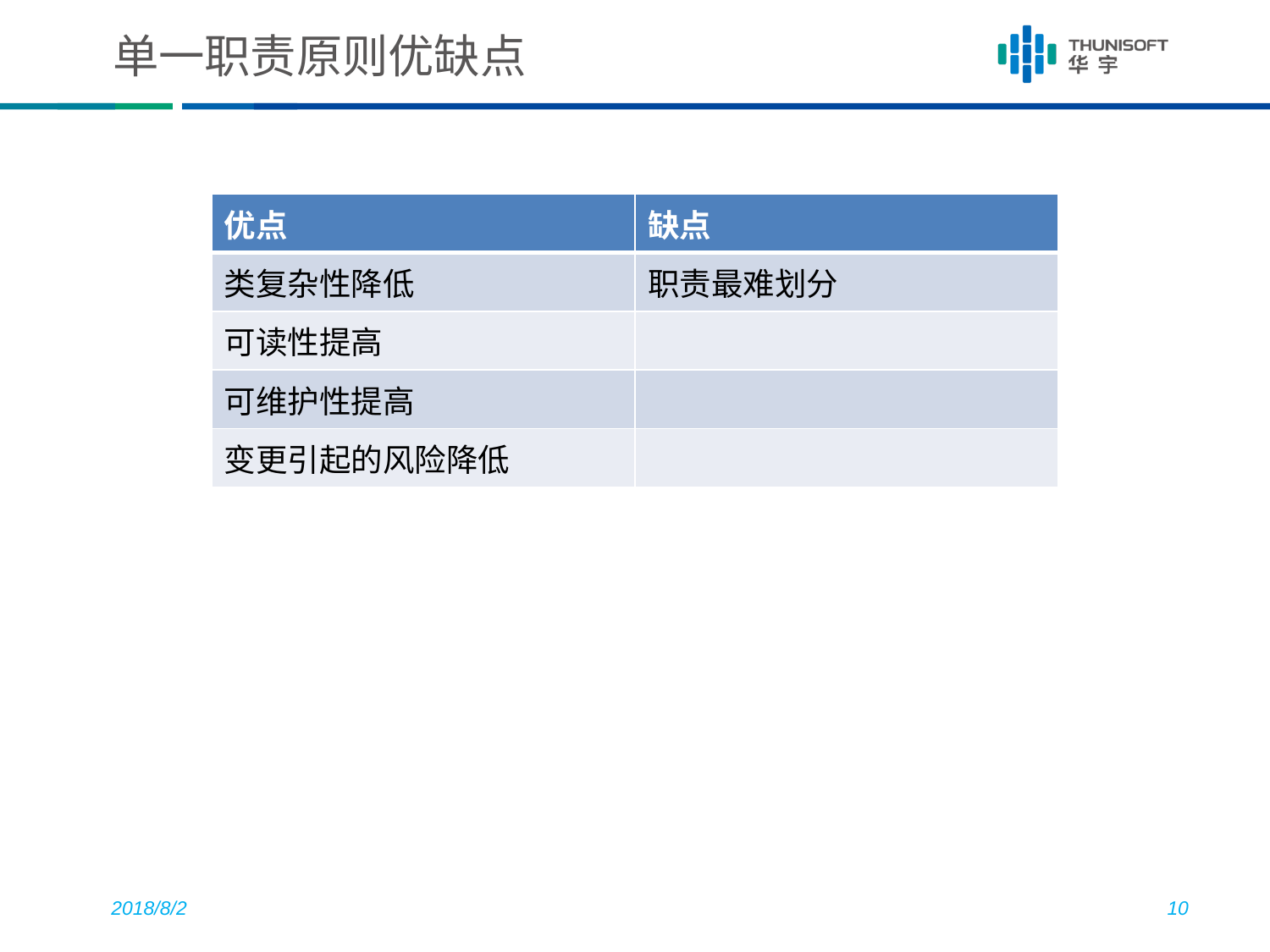

# 单一职责原则优缺点
| 优点 | 缺点 |
| --- | --- |
| 类复杂性降低 | 职责最难划分 |
| 可读性提高 |  |
| 可维护性提高 |  |
| 变更引起的风险降低 |  |
2018/8/2
10